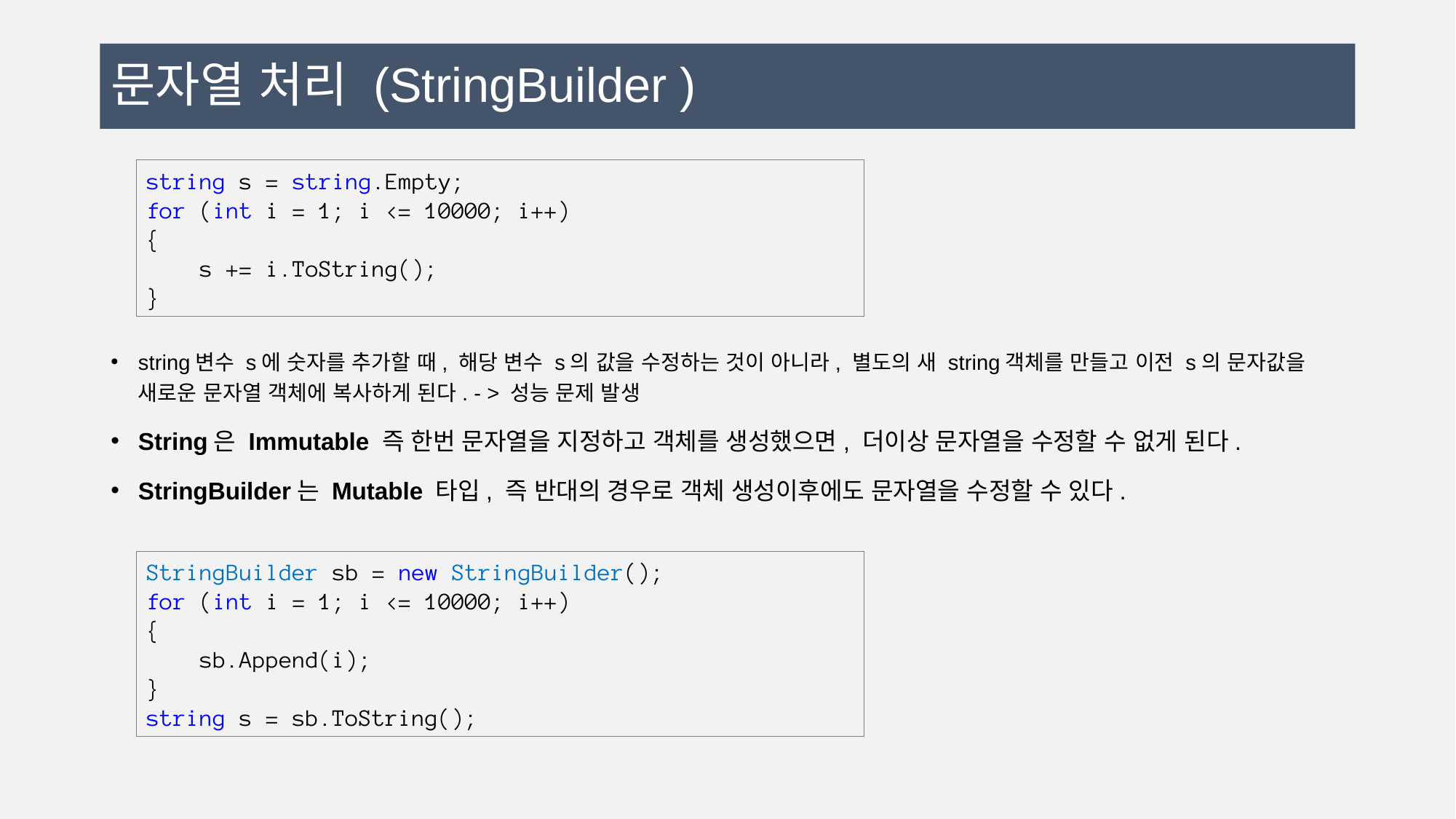

# 문자열 처리 (StringBuilder )

string변수 s에 숫자를 추가할 때, 해당 변수 s의 값을 수정하는 것이 아니라, 별도의 새 string객체를 만들고 이전 s의 문자값을 새로운 문자열 객체에 복사하게 된다. - > 성능 문제 발생
String은 Immutable 즉 한번 문자열을 지정하고 객체를 생성했으면, 더이상 문자열을 수정할 수 없게 된다.
StringBuilder는 Mutable 타입, 즉 반대의 경우로 객체 생성이후에도 문자열을 수정할 수 있다.

string s = string.Empty;
for (int i = 1; i <= 10000; i++)
{
    s += i.ToString();
}
StringBuilder sb = new StringBuilder();
for (int i = 1; i <= 10000; i++)
{
    sb.Append(i);
}
string s = sb.ToString();